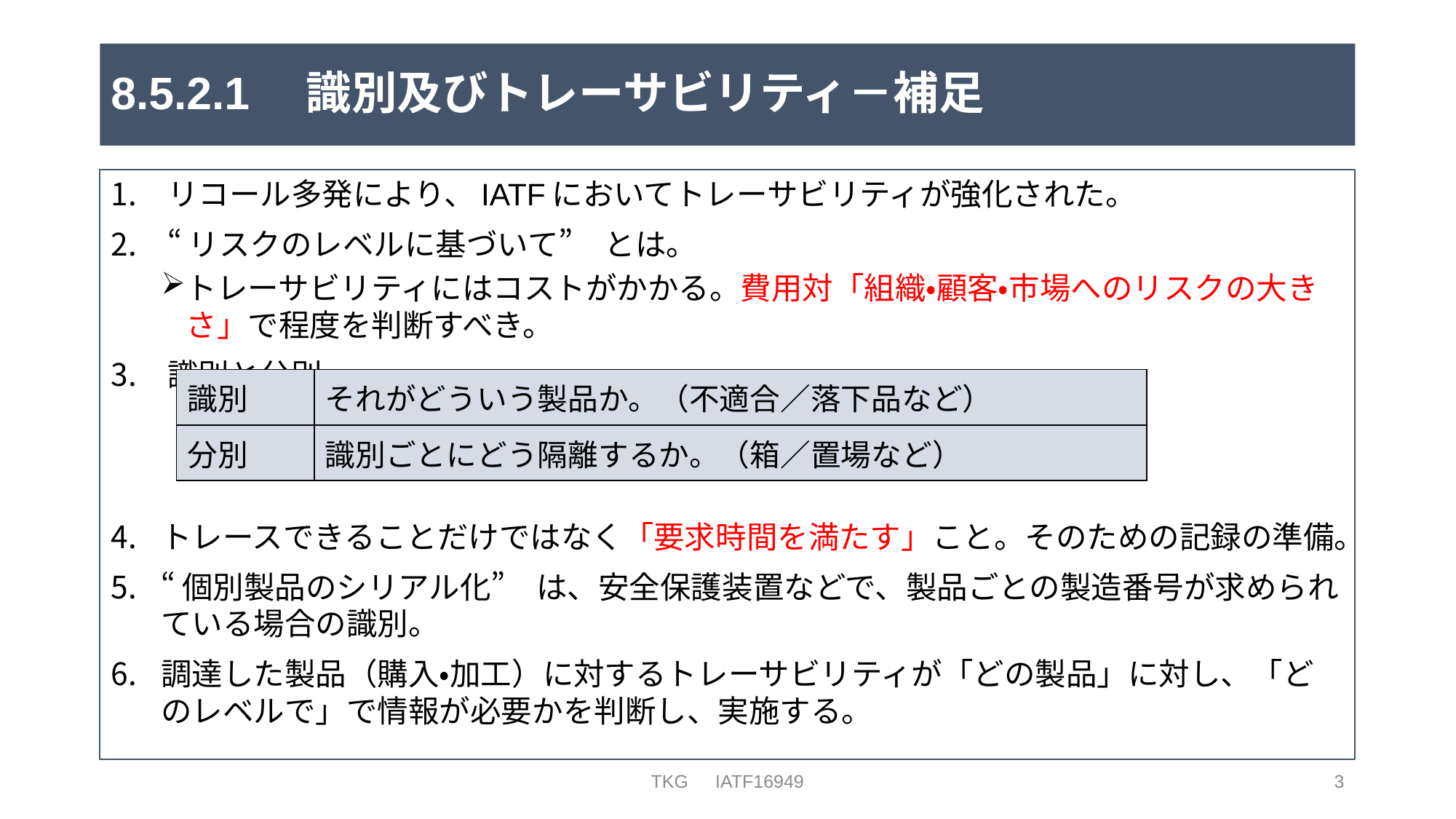

# 8.5.2.1　識別及びトレーサビリティ－補足
リコール多発により、IATFにおいてトレーサビリティが強化された。
“リスクのレベルに基づいて”　とは。
トレーサビリティにはコストがかかる。費用対「組織・顧客・市場へのリスクの大きさ」で程度を判断すべき。
識別と分別。

トレースできることだけではなく「要求時間を満たす」こと。そのための記録の準備。
“個別製品のシリアル化”　は、安全保護装置などで、製品ごとの製造番号が求められている場合の識別。
調達した製品（購入・加工）に対するトレーサビリティが「どの製品」に対し、「どのレベルで」で情報が必要かを判断し、実施する。
| 識別 | それがどういう製品か。（不適合／落下品など） |
| --- | --- |
| 分別 | 識別ごとにどう隔離するか。（箱／置場など） |
TKG　IATF16949
3